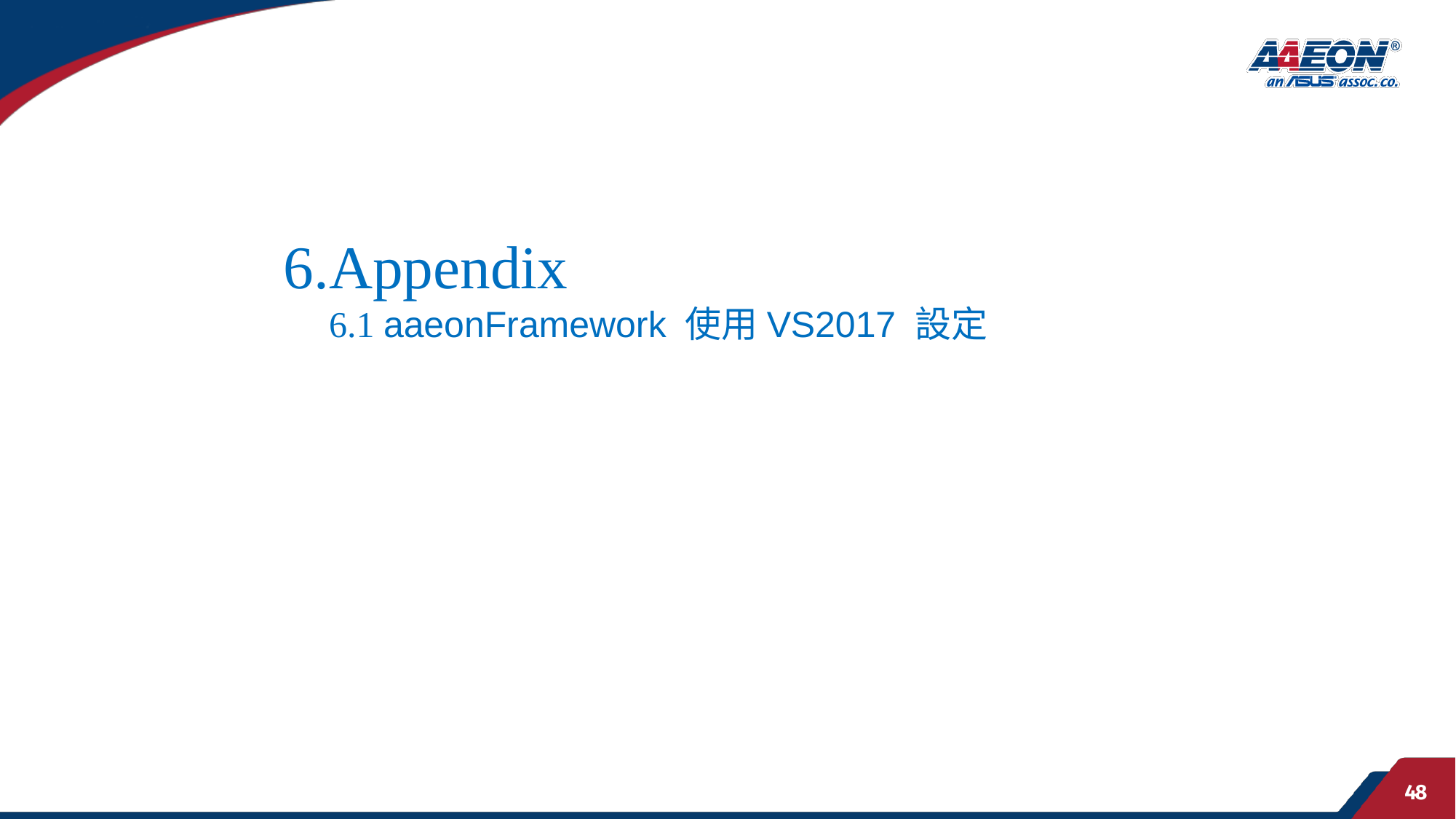

#
6.Appendix
     6.1 aaeonFramework 使用VS2017 設定
48